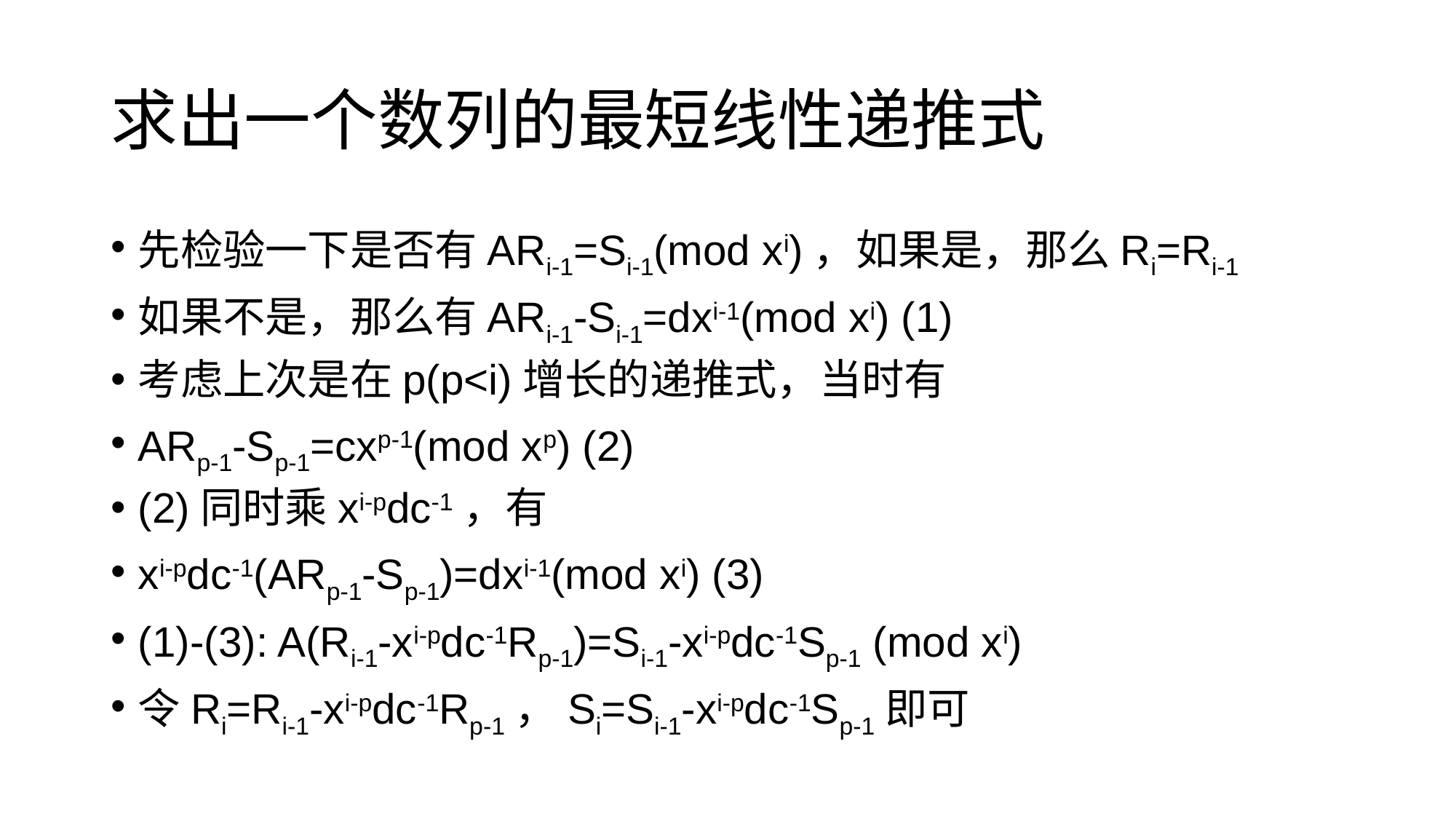

# 求出一个数列的最短线性递推式
先检验一下是否有ARi-1=Si-1(mod xi)，如果是，那么Ri=Ri-1
如果不是，那么有ARi-1-Si-1=dxi-1(mod xi) (1)
考虑上次是在p(p<i)增长的递推式，当时有
ARp-1-Sp-1=cxp-1(mod xp) (2)
(2)同时乘xi-pdc-1，有
xi-pdc-1(ARp-1-Sp-1)=dxi-1(mod xi) (3)
(1)-(3): A(Ri-1-xi-pdc-1Rp-1)=Si-1-xi-pdc-1Sp-1 (mod xi)
令Ri=Ri-1-xi-pdc-1Rp-1，Si=Si-1-xi-pdc-1Sp-1即可